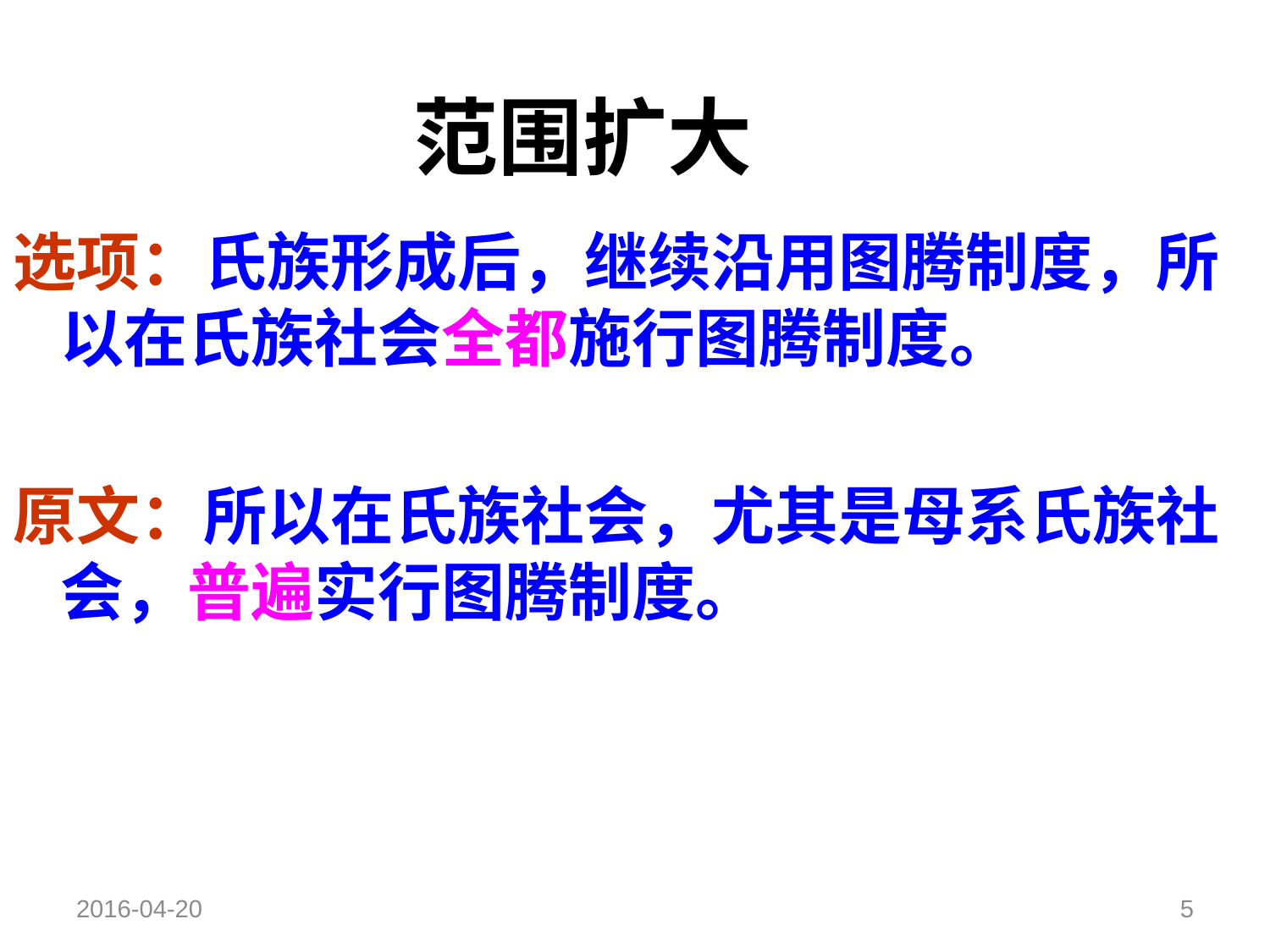

范围扩大
选项：氏族形成后，继续沿用图腾制度，所以在氏族社会全都施行图腾制度。

原文：所以在氏族社会，尤其是母系氏族社会，普遍实行图腾制度。
2016-04-20
5